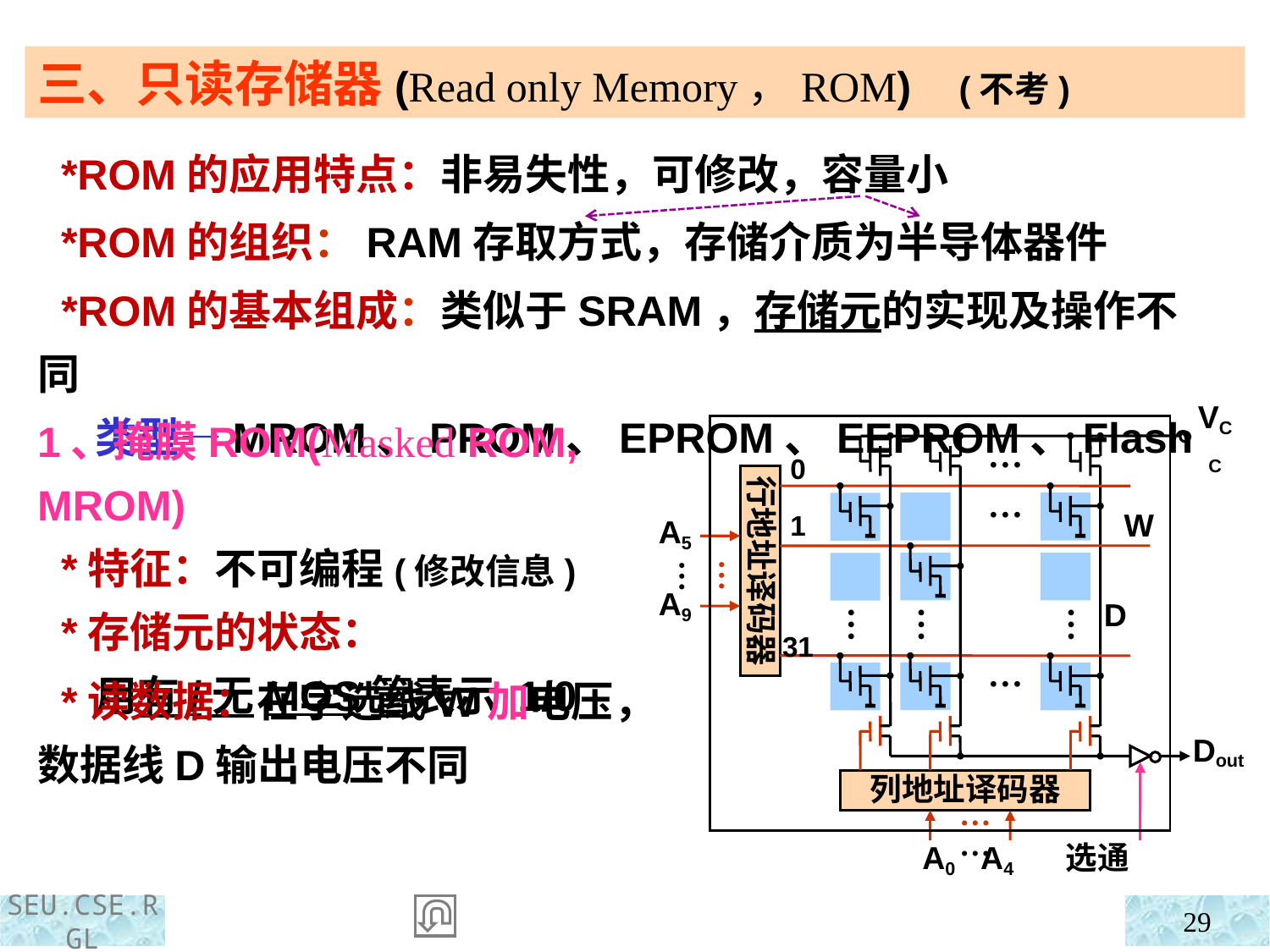

三、只读存储器(Read only Memory，ROM)    (不考)
  *ROM的应用特点：非易失性，可修改，容量小
  *ROM的组织：RAM存取方式，存储介质为半导体器件
  *ROM的基本组成：类似于SRAM，存储元的实现及操作不同
     类型—MROM、PROM、EPROM、EEPROM、Flash
1、掩膜ROM(Masked ROM, MROM)
  *特征：不可编程(修改信息)
  *存储元的状态：
     用有/无MOS管表示 1/0

VCC

…

 0

 1

31

行地址译码器

…

W
A5

A9

…

…

D
…
…
…

…

Dout

列地址译码器
…

…
A0   A4     选通
  *读数据：在字选线W加电压，数据线D输出电压不同

29